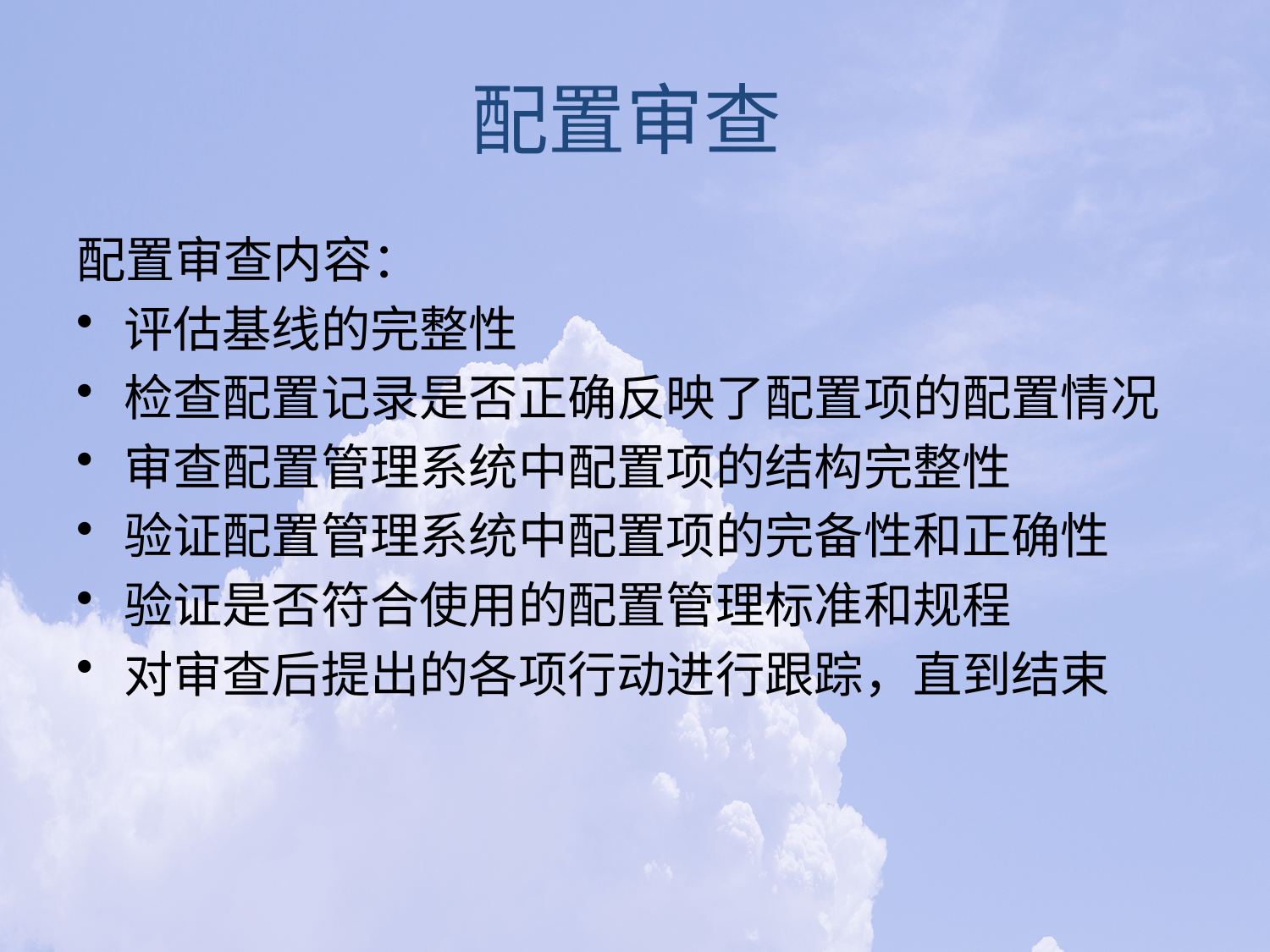

配置审查
配置审查内容：
评估基线的完整性
检查配置记录是否正确反映了配置项的配置情况
审查配置管理系统中配置项的结构完整性
验证配置管理系统中配置项的完备性和正确性
验证是否符合使用的配置管理标准和规程
对审查后提出的各项行动进行跟踪，直到结束